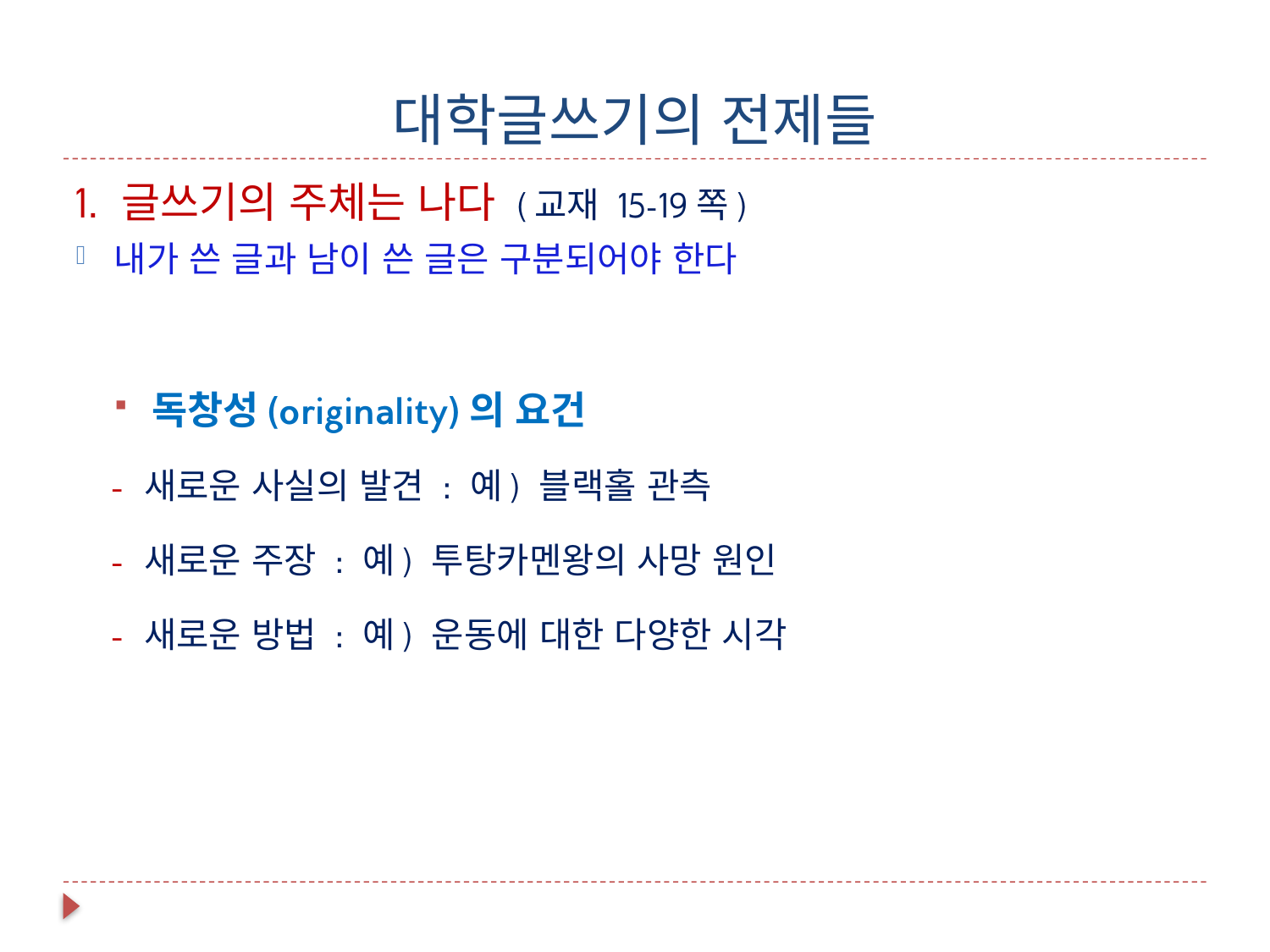

# 대학글쓰기의 전제들
1. 글쓰기의 주체는 나다 (교재 15-19쪽)
내가 쓴 글과 남이 쓴 글은 구분되어야 한다

독창성(originality)의 요건
   - 새로운 사실의 발견 : 예) 블랙홀 관측
   - 새로운 주장 : 예) 투탕카멘왕의 사망 원인
   - 새로운 방법 : 예) 운동에 대한 다양한 시각